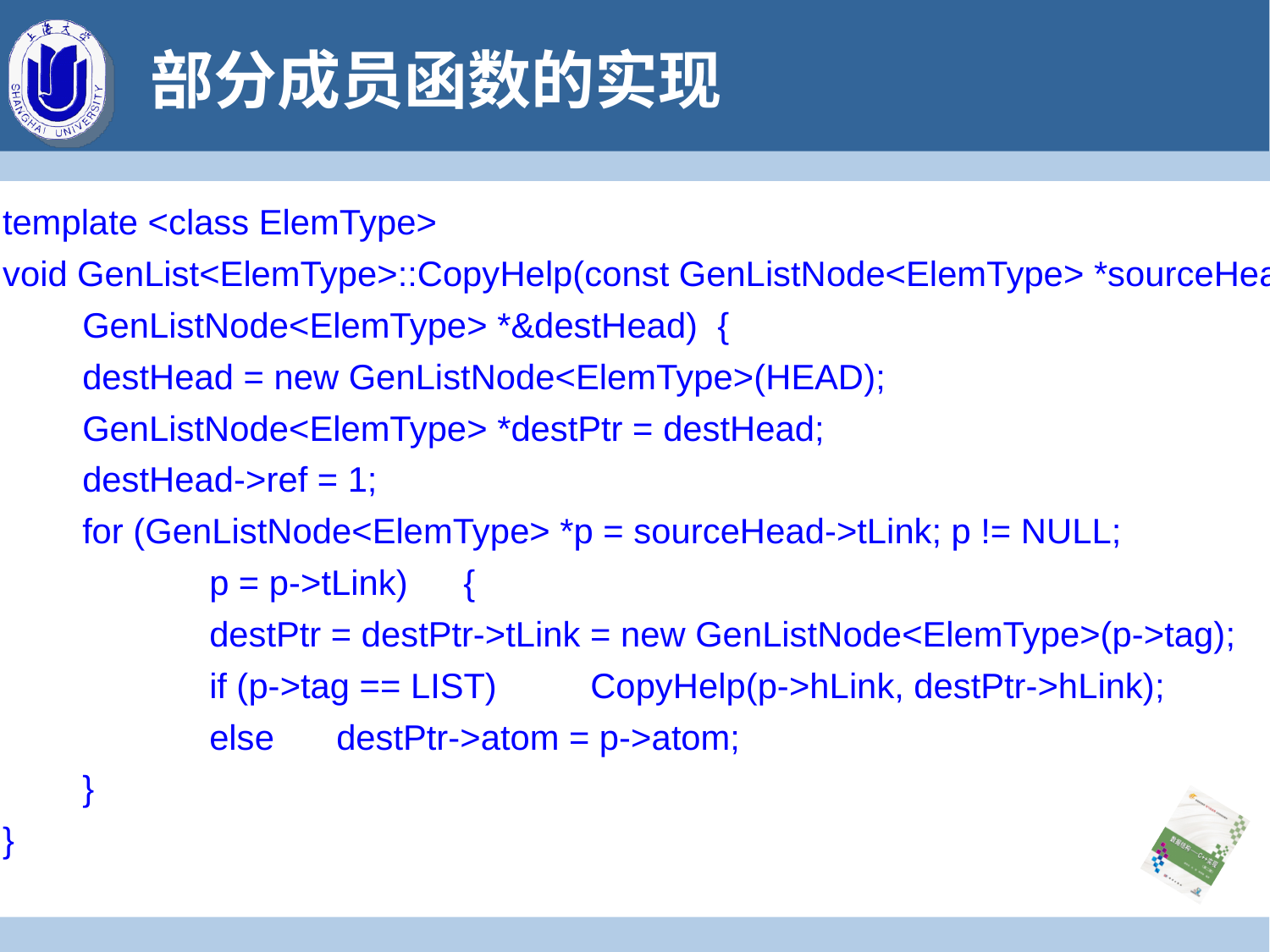

# 部分成员函数的实现
template <class ElemType>
void GenList<ElemType>::CopyHelp(const GenListNode<ElemType> *sourceHead,
	GenListNode<ElemType> *&destHead)	{
	destHead = new GenListNode<ElemType>(HEAD);
	GenListNode<ElemType> *destPtr = destHead;
	destHead->ref = 1;
	for (GenListNode<ElemType> *p = sourceHead->tLink; p != NULL;
		p = p->tLink)	{
		destPtr = destPtr->tLink = new GenListNode<ElemType>(p->tag);
		if (p->tag == LIST)	CopyHelp(p->hLink, destPtr->hLink);
		else	destPtr->atom = p->atom;
	}
}